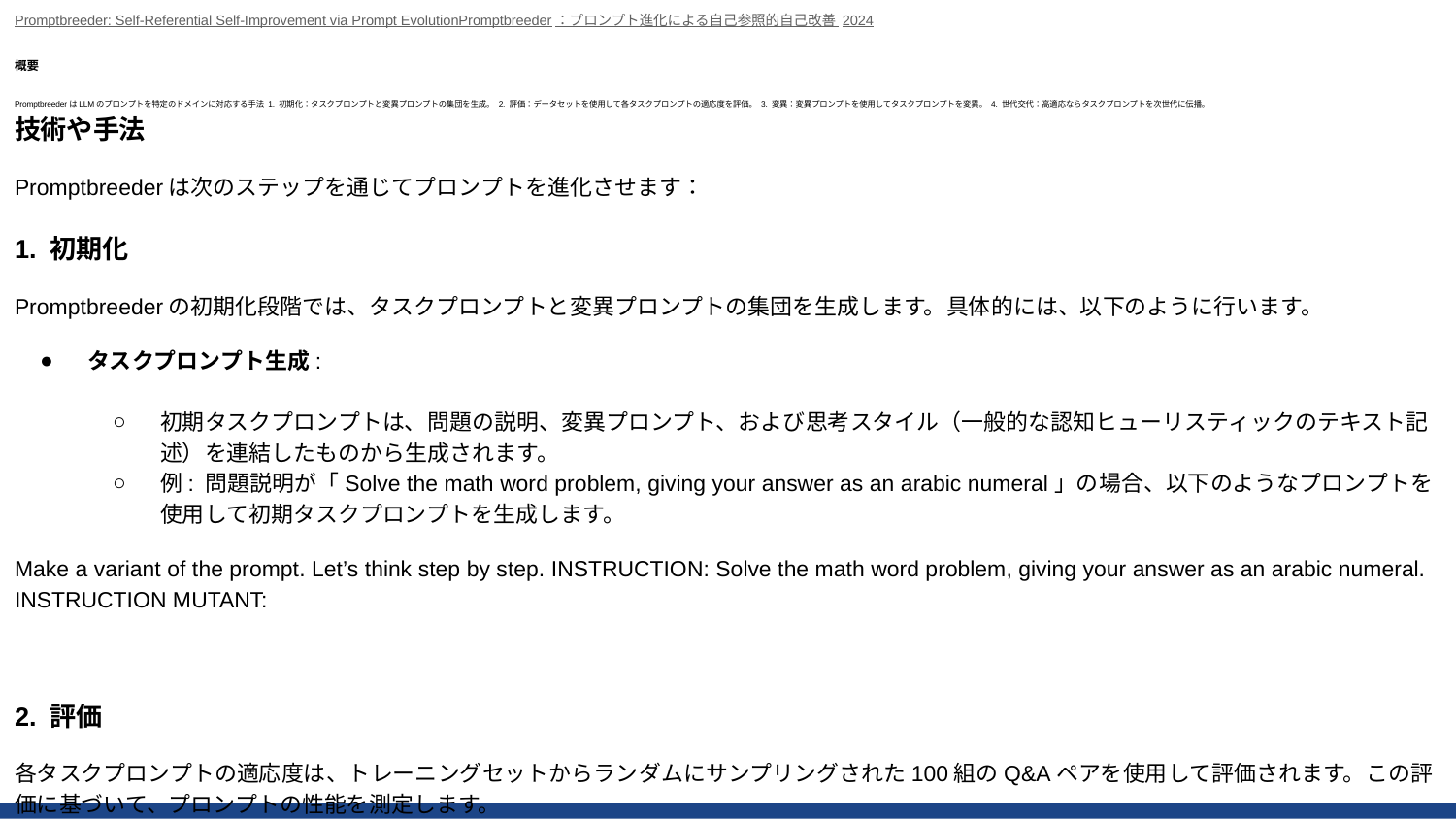

Promptbreeder: Self-Referential Self-Improvement via Prompt EvolutionPromptbreeder：プロンプト進化による自己参照的自己改善 2024
概要
PromptbreederはLLMのプロンプトを特定のドメインに対応する手法 1. 初期化：タスクプロンプトと変異プロンプトの集団を生成。 2. 評価：データセットを使用して各タスクプロンプトの適応度を評価。 3. 変異：変異プロンプトを使用してタスクプロンプトを変異。 4. 世代交代：高適応ならタスクプロンプトを次世代に伝播。
技術や手法
Promptbreederは次のステップを通じてプロンプトを進化させます：
1. 初期化
Promptbreederの初期化段階では、タスクプロンプトと変異プロンプトの集団を生成します。具体的には、以下のように行います。
タスクプロンプト生成:
初期タスクプロンプトは、問題の説明、変異プロンプト、および思考スタイル（一般的な認知ヒューリスティックのテキスト記述）を連結したものから生成されます。
例: 問題説明が「Solve the math word problem, giving your answer as an arabic numeral」の場合、以下のようなプロンプトを使用して初期タスクプロンプトを生成します。
Make a variant of the prompt. Let’s think step by step. INSTRUCTION: Solve the math word problem, giving your answer as an arabic numeral. INSTRUCTION MUTANT:

2. 評価
各タスクプロンプトの適応度は、トレーニングセットからランダムにサンプリングされた100組のQ&Aペアを使用して評価されます。この評価に基づいて、プロンプトの性能を測定します。
3. 変異
Promptbreederは、以下のような多様な変異オペレーターを使用してタスクプロンプトを進化させます。
直接変異（Direct Mutation）:
既存のタスクプロンプトに変異プロンプトを付加し、新しいタスクプロンプトを生成します。
例
Say that instruction again in another way. DON’T use any of the words in the original instruction there’s a good chap. INSTRUCTION: Solve the math word problem, giving your answer as an arabic numeral. INSTRUCTION MUTANT:

。分布推定変異（Estimation of Distribution Mutation）:
現在のタスクプロンプト集団をフィルタリングし、そのリストをLLMに提供して新しいタスクプロンプトを生成します。リストは多様性を維持するためにコサイン類似度に基づいてフィルタリングされます。
INSTRUCTION: Create a new variant of the prompt based on the following list. [List of existing prompts

ハイパー変異（Hyper Mutation）:
変異プロンプト自体を進化させ、新しい変異プロンプトを生成します。
例
Please summarize and improve the following instruction: [Existing mutation prompt]

ラマルク変異（Lamarckian Mutation）:
正解に至った作業結果から逆にタスクプロンプトを生成します。
例:
 I gave a friend an instruction and some advice. Here are the correct examples of his workings out [Correct working out]. The instruction was:

プロンプト交叉と文脈シャッフリング（Prompt Crossover and Context Shuffling）:
タスクプロンプト同士の交叉や、少数ショットコンテキストのシャッフリングを行います。
例
CROSSOVER: Combine elements from the following prompts: [Prompt A] and [Prompt B]
CONTEXT SHUFFLING: Shuffle the context examples to generate a new context.

4. 世代交代
タスクプロンプトと変異プロンプトの評価に基づいて、高適応度のプロンプトを次世代に伝播します。バイナリートーナメント遺伝的アルゴリズムを使用して、適応度の高い個体を選択し、それらを基に新しい世代を形成します。
例1：算術問題解決のための初期化プロンプト
Make a variant of the prompt. Let’s think step by step. INSTRUCTION: Solve the math word problem, giving your answer as an arabic numeral. INSTRUCTION MUTANT:

例2：直接変異プロンプト
Say that instruction again in another way. DON’T use any of the words in the original instruction there’s a good chap. INSTRUCTION: Solve the math word problem, giving your answer as an arabic numeral. INSTRUCTION MUTANT:

例3：ラマルク変異プロンプト
I gave a friend an instruction and some advice. Here are the correct examples of his workings out: [Correct working out]. The instruction was: